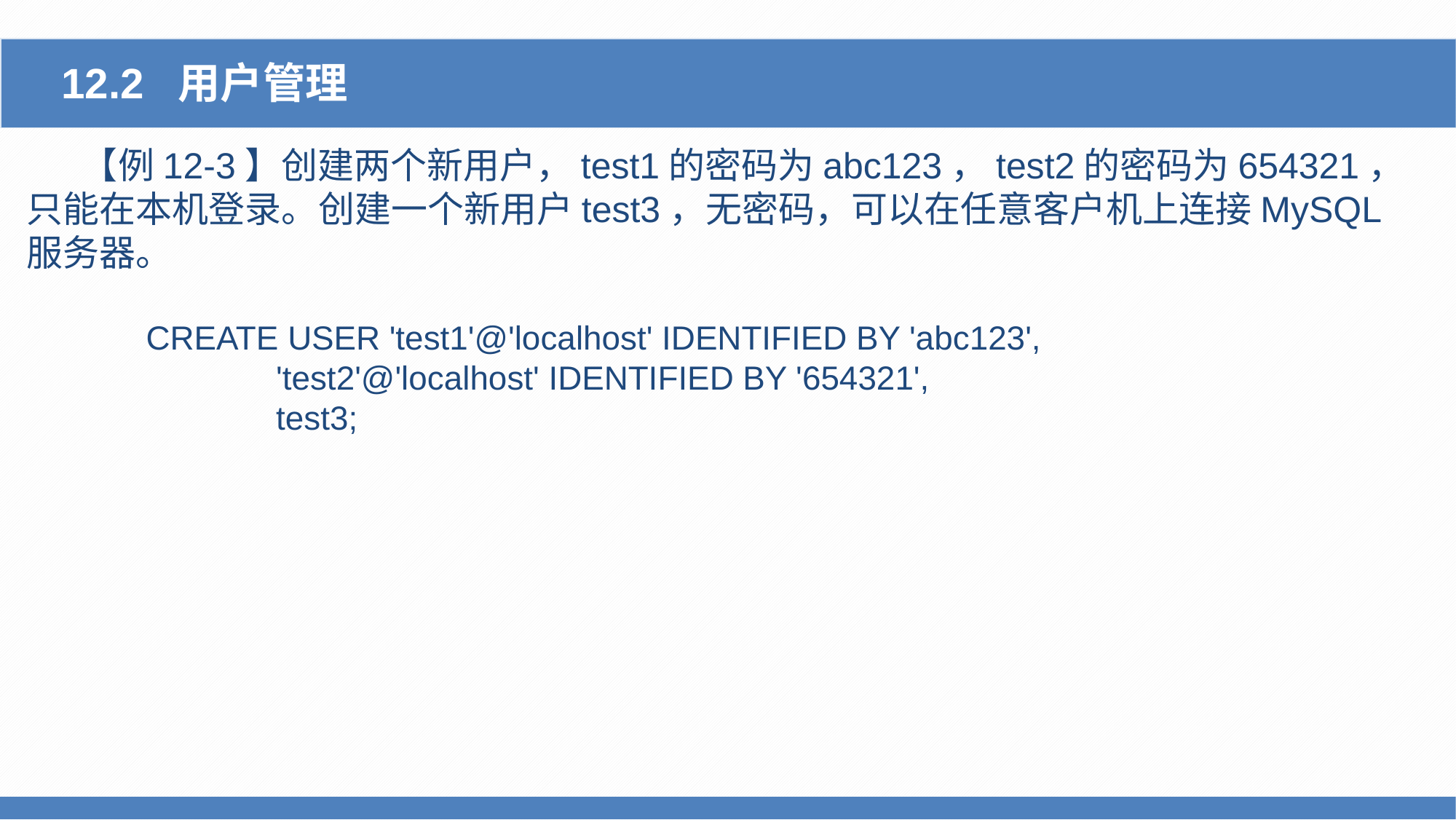

12.2  用户管理
【例12-3】创建两个新用户，test1的密码为abc123，test2的密码为654321，只能在本机登录。创建一个新用户test3，无密码，可以在任意客户机上连接MySQL服务器。

CREATE USER 'test1'@'localhost' IDENTIFIED BY 'abc123',
              'test2'@'localhost' IDENTIFIED BY '654321',
              test3;